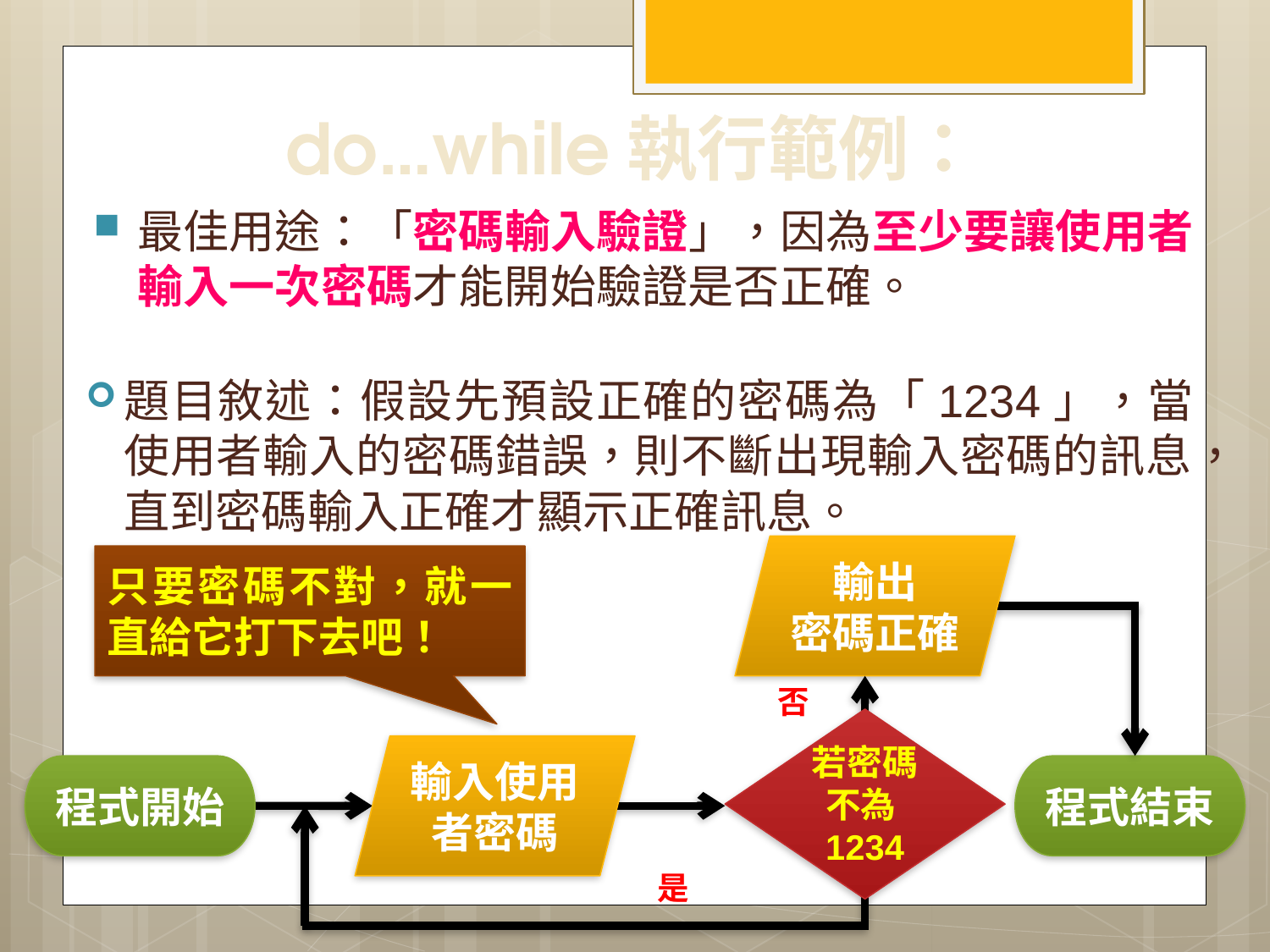

# do…while執行範例：
最佳用途：「密碼輸入驗證」，因為至少要讓使用者輸入一次密碼才能開始驗證是否正確。

題目敘述：假設先預設正確的密碼為「1234」，當使用者輸入的密碼錯誤，則不斷出現輸入密碼的訊息，直到密碼輸入正確才顯示正確訊息。
輸出
密碼正確
只要密碼不對，就一直給它打下去吧！
否
若密碼不為1234
輸入使用者密碼
程式開始
程式結束
是